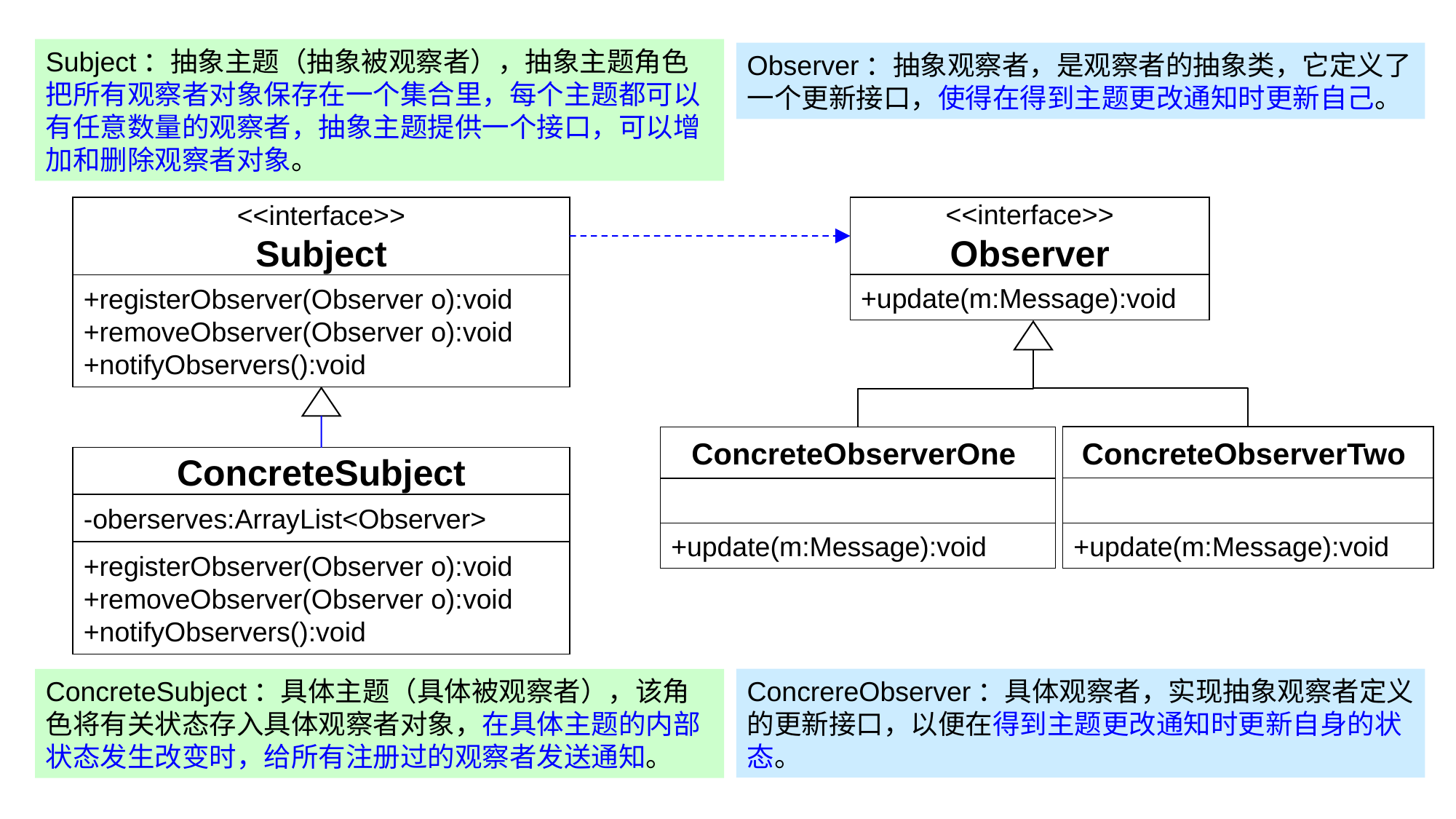

Subject：抽象主题（抽象被观察者），抽象主题角色把所有观察者对象保存在一个集合里，每个主题都可以有任意数量的观察者，抽象主题提供一个接口，可以增加和删除观察者对象。
Observer：抽象观察者，是观察者的抽象类，它定义了一个更新接口，使得在得到主题更改通知时更新自己。
<<interface>>
Subject
+registerObserver(Observer o):void
+removeObserver(Observer o):void
+notifyObservers():void
<<interface>>
Observer
+update(m:Message):void

ConcreteObserverTwo

+update(m:Message):void
ConcreteObserverOne

+update(m:Message):void
ConcreteSubject
+registerObserver(Observer o):void
+removeObserver(Observer o):void
+notifyObservers():void
-oberserves:ArrayList<Observer>
ConcrereObserver：具体观察者，实现抽象观察者定义的更新接口，以便在得到主题更改通知时更新自身的状态。
ConcreteSubject：具体主题（具体被观察者），该角色将有关状态存入具体观察者对象，在具体主题的内部状态发生改变时，给所有注册过的观察者发送通知。
26